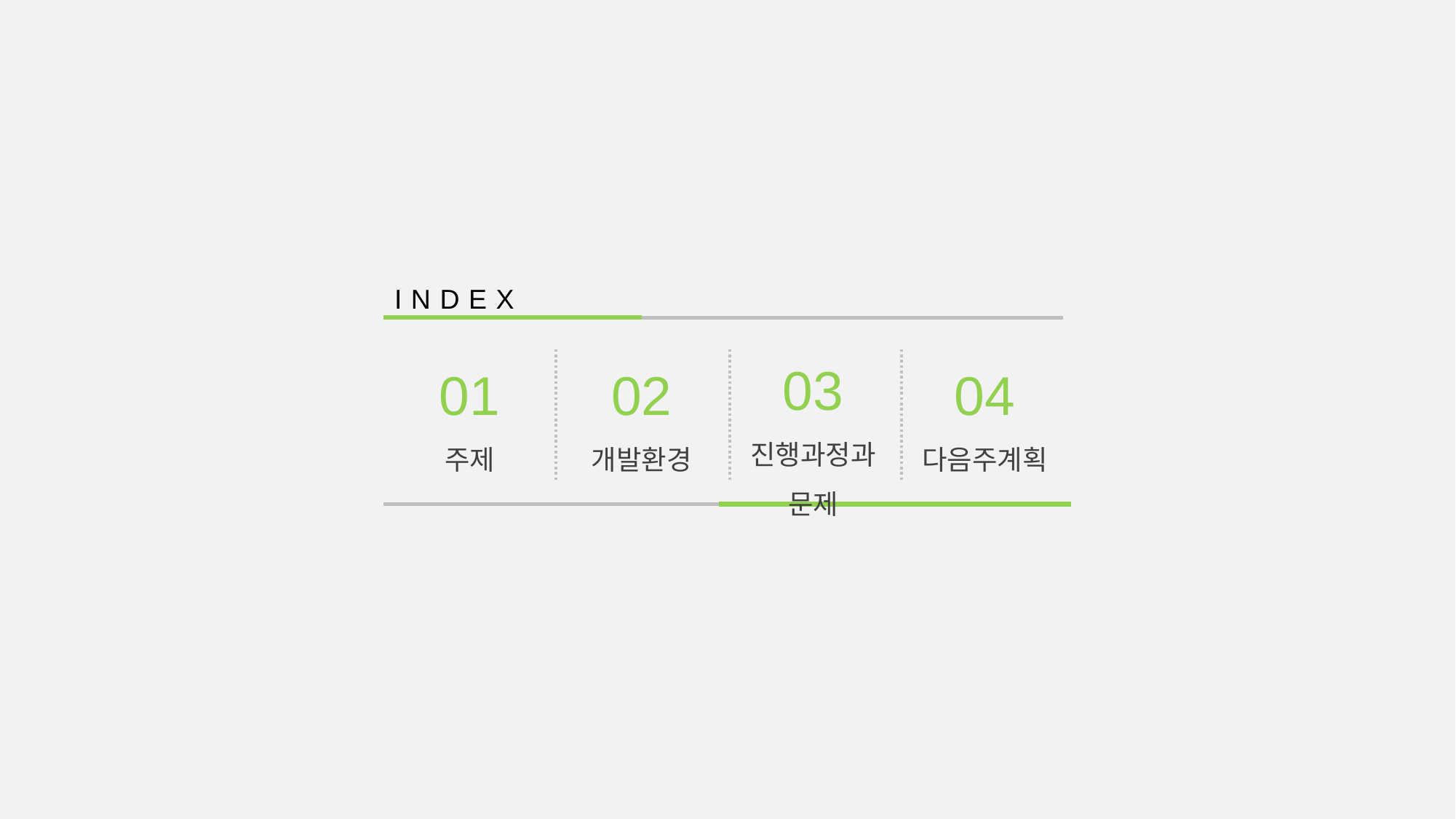

INDEX
03
진행과정과
문제
02
개발환경
04
다음주계획
01
주제